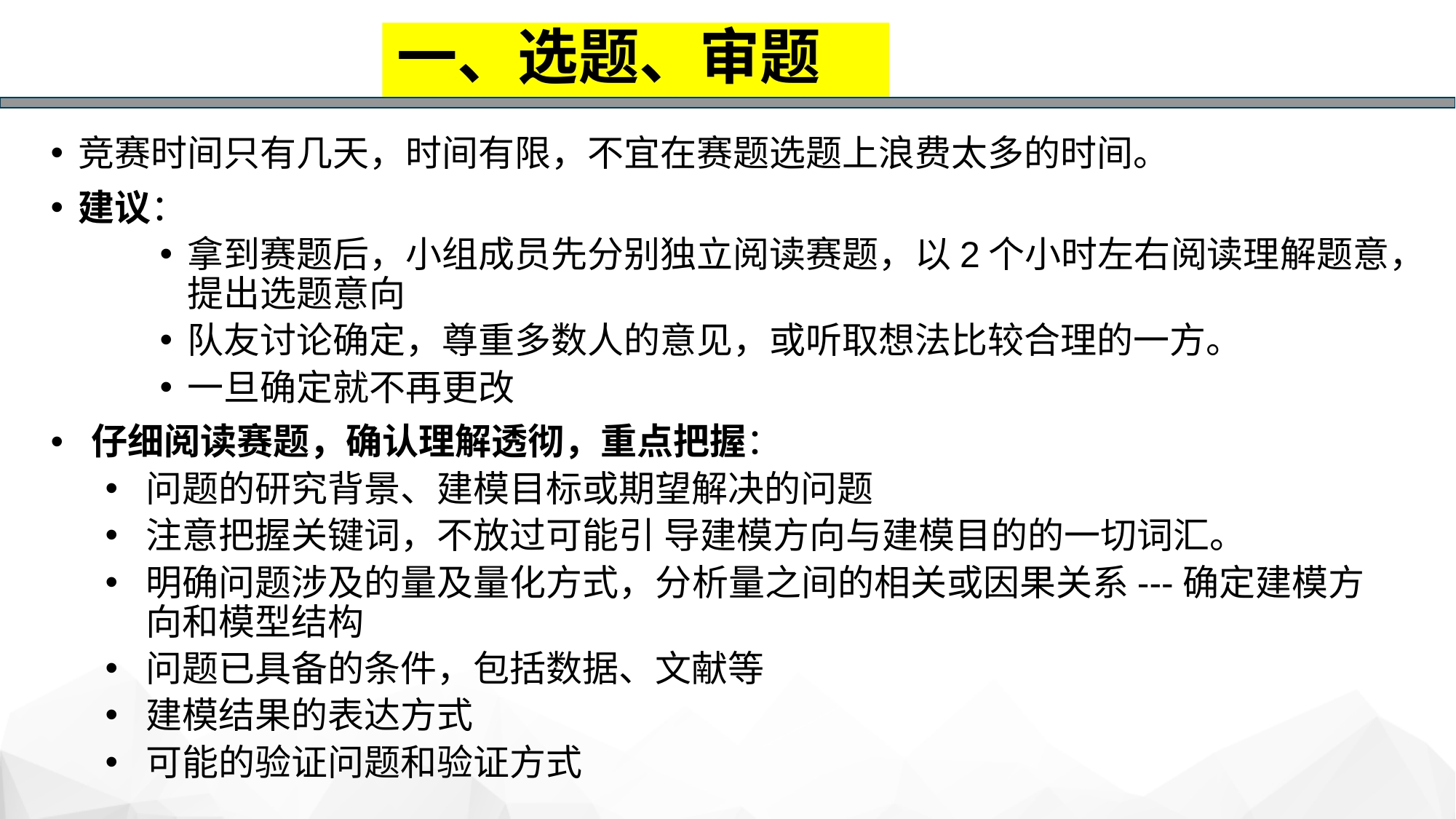

# 一、选题、审题

竞赛时间只有几天，时间有限，不宜在赛题选题上浪费太多的时间。
建议：
拿到赛题后，小组成员先分别独立阅读赛题，以2个小时左右阅读理解题意，提出选题意向
队友讨论确定，尊重多数人的意见，或听取想法比较合理的一方。
一旦确定就不再更改
仔细阅读赛题，确认理解透彻，重点把握：
问题的研究背景、建模目标或期望解决的问题
注意把握关键词，不放过可能引 导建模方向与建模目的的一切词汇。
明确问题涉及的量及量化方式，分析量之间的相关或因果关系---确定建模方向和模型结构
问题已具备的条件，包括数据、文献等
建模结果的表达方式
可能的验证问题和验证方式